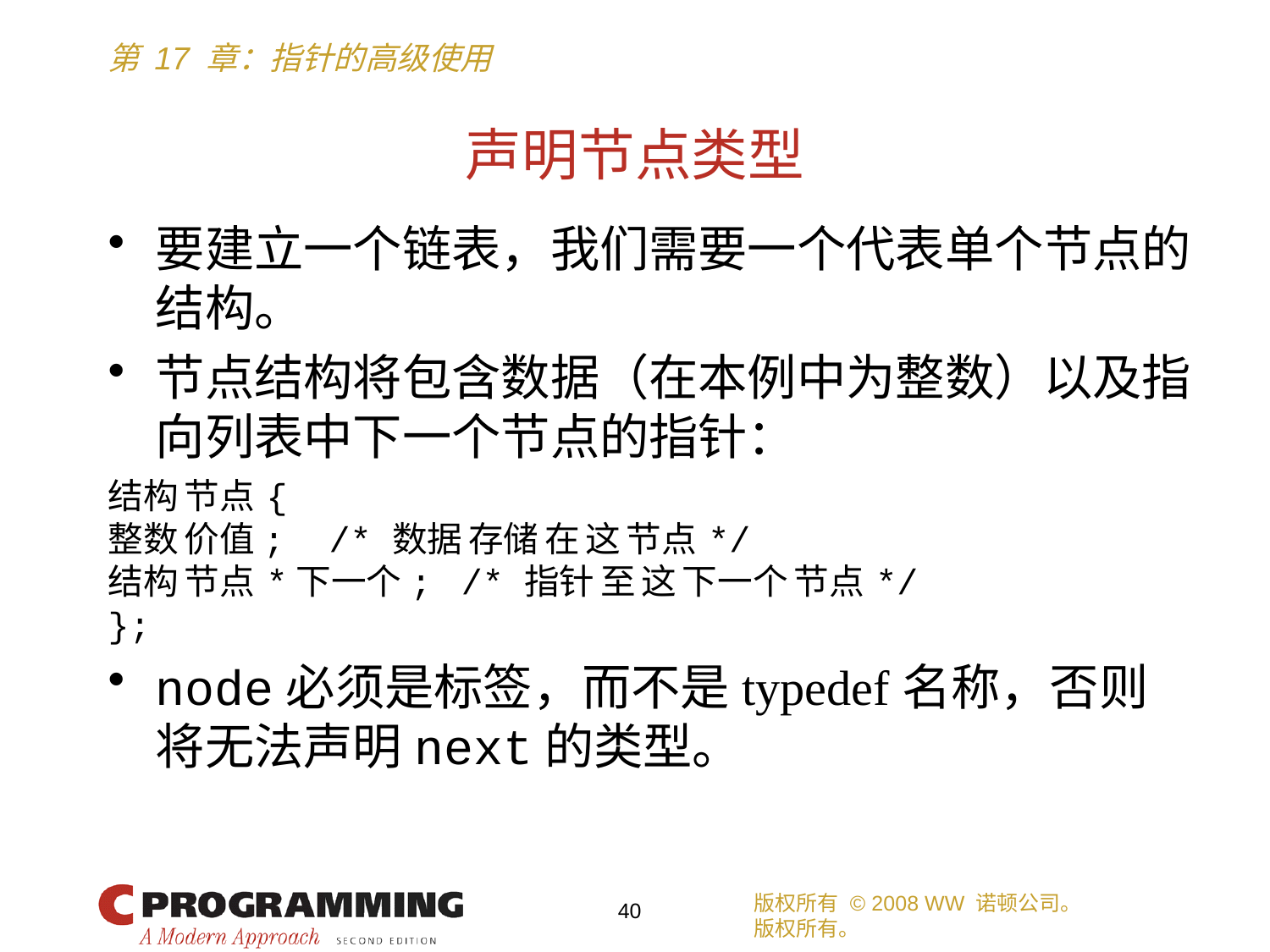

# 声明节点类型
要建立一个链表，我们需要一个代表单个节点的结构。
节点结构将包含数据（在本例中为整数）以及指向列表中下一个节点的指针：
结构 节点 {
整数 价值;   /* 数据 存储 在 这 节点 */
结构 节点 *下一个;  /* 指针 至 这 下一个 节点 */
};
node必须是标签，而不是typedef名称，否则将无法声明next的类型。
版权所有 © 2008 WW 诺顿公司。
版权所有。
40